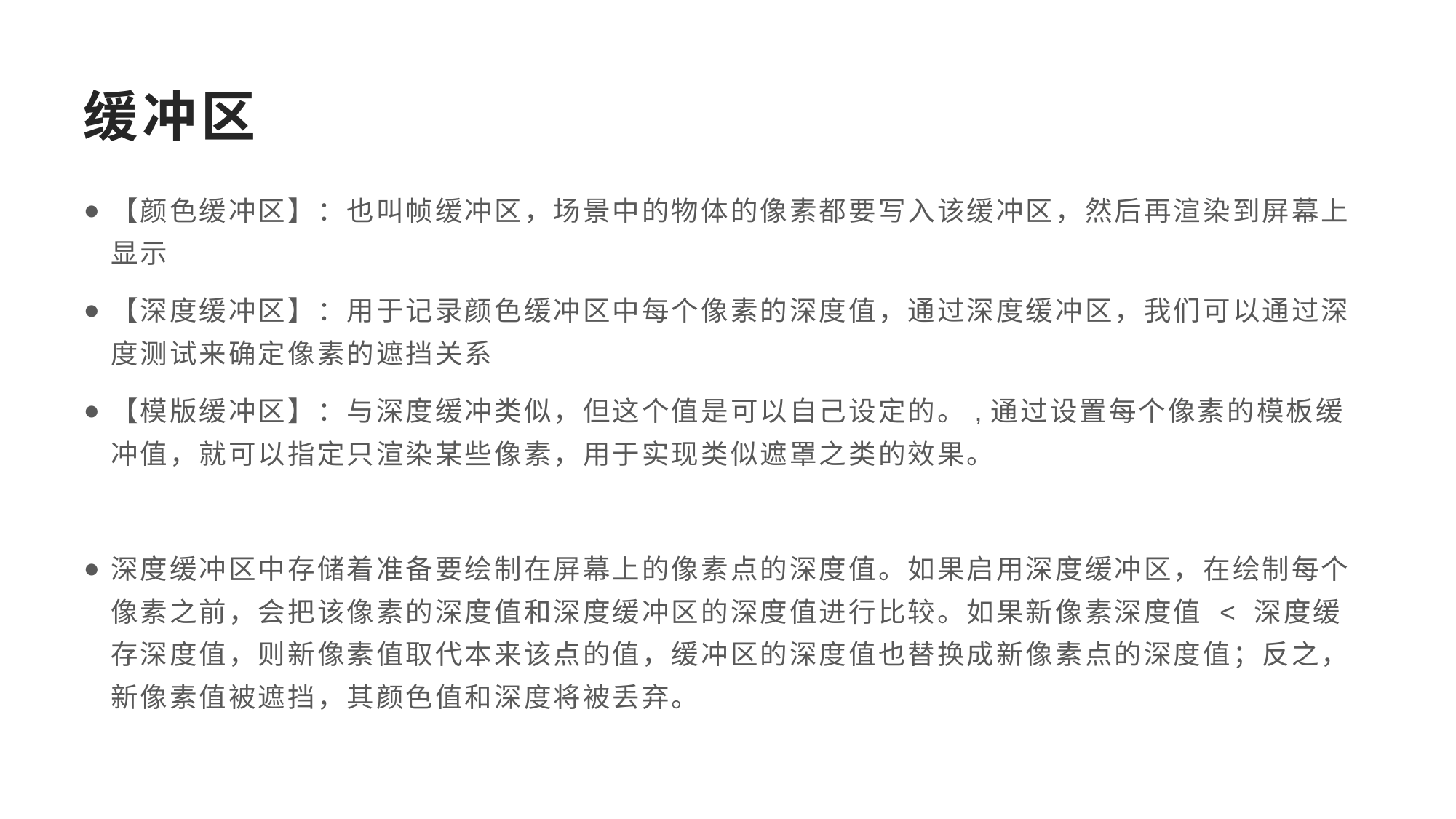

# 缓冲区
【颜色缓冲区】：也叫帧缓冲区，场景中的物体的像素都要写入该缓冲区，然后再渲染到屏幕上显示
【深度缓冲区】：用于记录颜色缓冲区中每个像素的深度值，通过深度缓冲区，我们可以通过深度测试来确定像素的遮挡关系
【模版缓冲区】：与深度缓冲类似，但这个值是可以自己设定的。,通过设置每个像素的模板缓冲值，就可以指定只渲染某些像素，用于实现类似遮罩之类的效果。

深度缓冲区中存储着准备要绘制在屏幕上的像素点的深度值。如果启用深度缓冲区，在绘制每个像素之前，会把该像素的深度值和深度缓冲区的深度值进行比较。如果新像素深度值 < 深度缓存深度值，则新像素值取代本来该点的值，缓冲区的深度值也替换成新像素点的深度值；反之，新像素值被遮挡，其颜色值和深度将被丢弃。